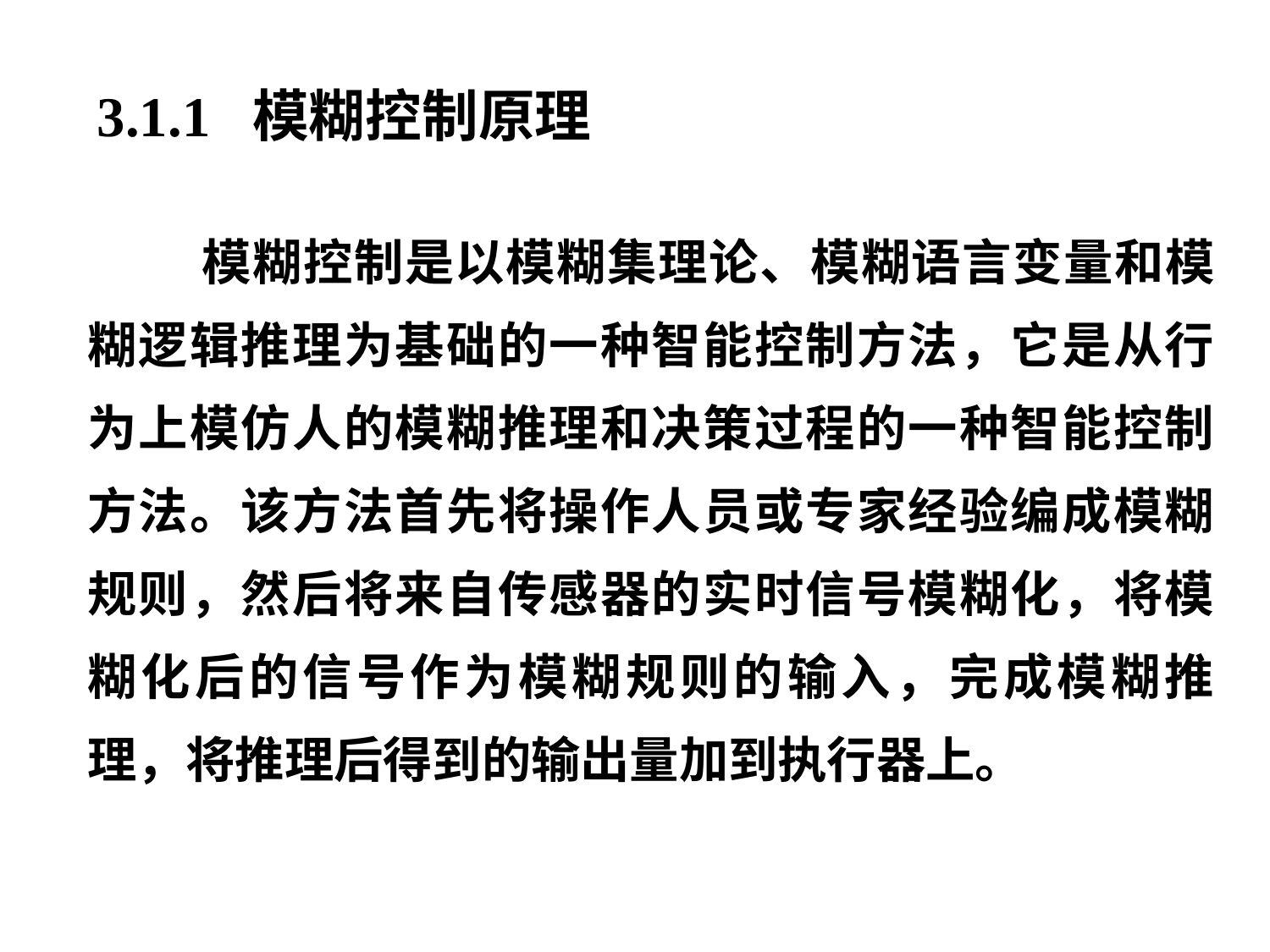

3.1.1  模糊控制原理
        模糊控制是以模糊集理论、模糊语言变量和模糊逻辑推理为基础的一种智能控制方法，它是从行为上模仿人的模糊推理和决策过程的一种智能控制方法。该方法首先将操作人员或专家经验编成模糊规则，然后将来自传感器的实时信号模糊化，将模糊化后的信号作为模糊规则的输入，完成模糊推理，将推理后得到的输出量加到执行器上。